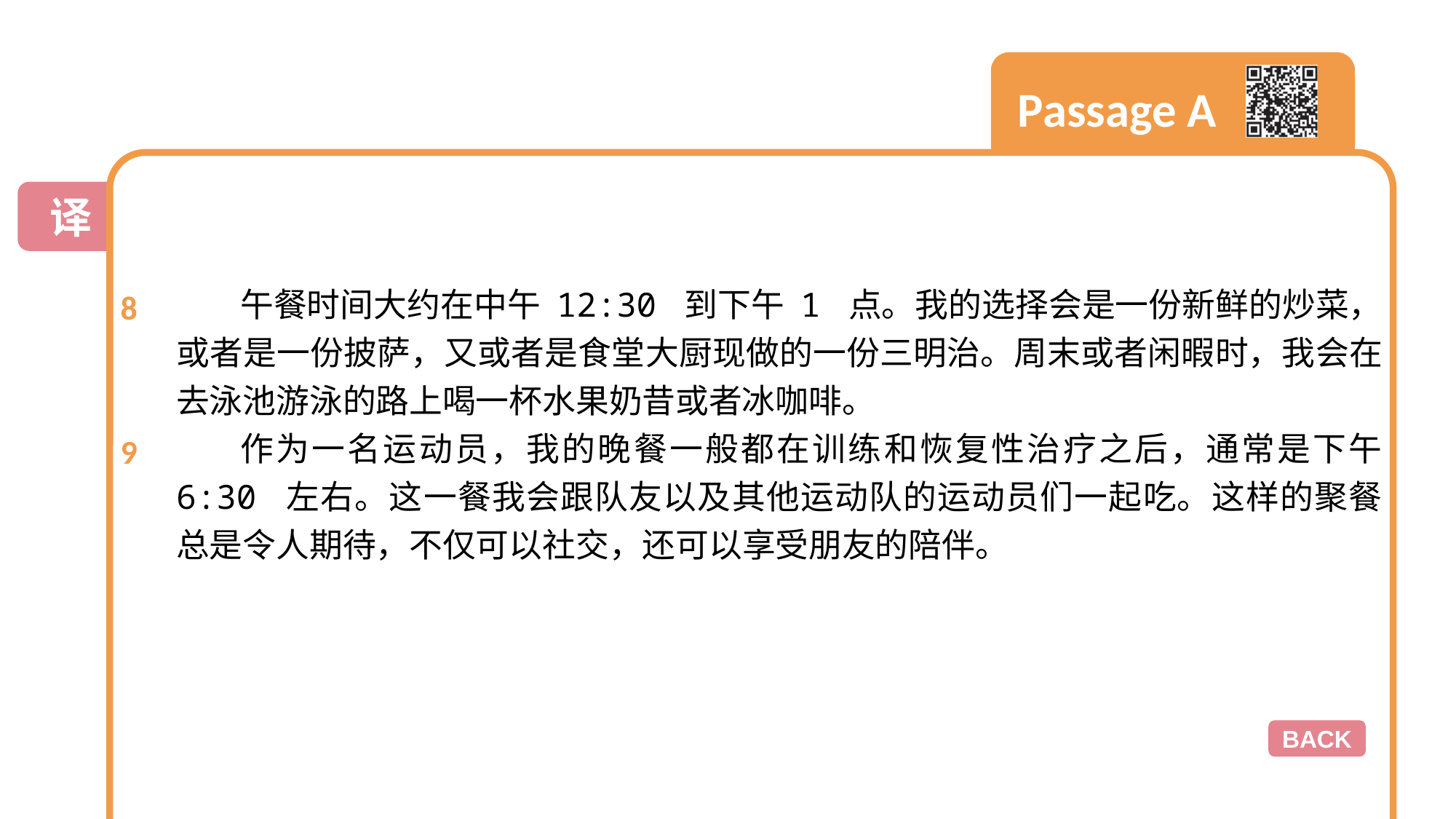

午餐时间大约在中午 12:30 到下午 1 点。我的选择会是一份新鲜的炒菜，或者是一份披萨，又或者是食堂大厨现做的一份三明治。周末或者闲暇时，我会在去泳池游泳的路上喝一杯水果奶昔或者冰咖啡。
作为一名运动员，我的晚餐一般都在训练和恢复性治疗之后，通常是下午 6:30 左右。这一餐我会跟队友以及其他运动队的运动员们一起吃。这样的聚餐总是令人期待，不仅可以社交，还可以享受朋友的陪伴。

8

9

BACK